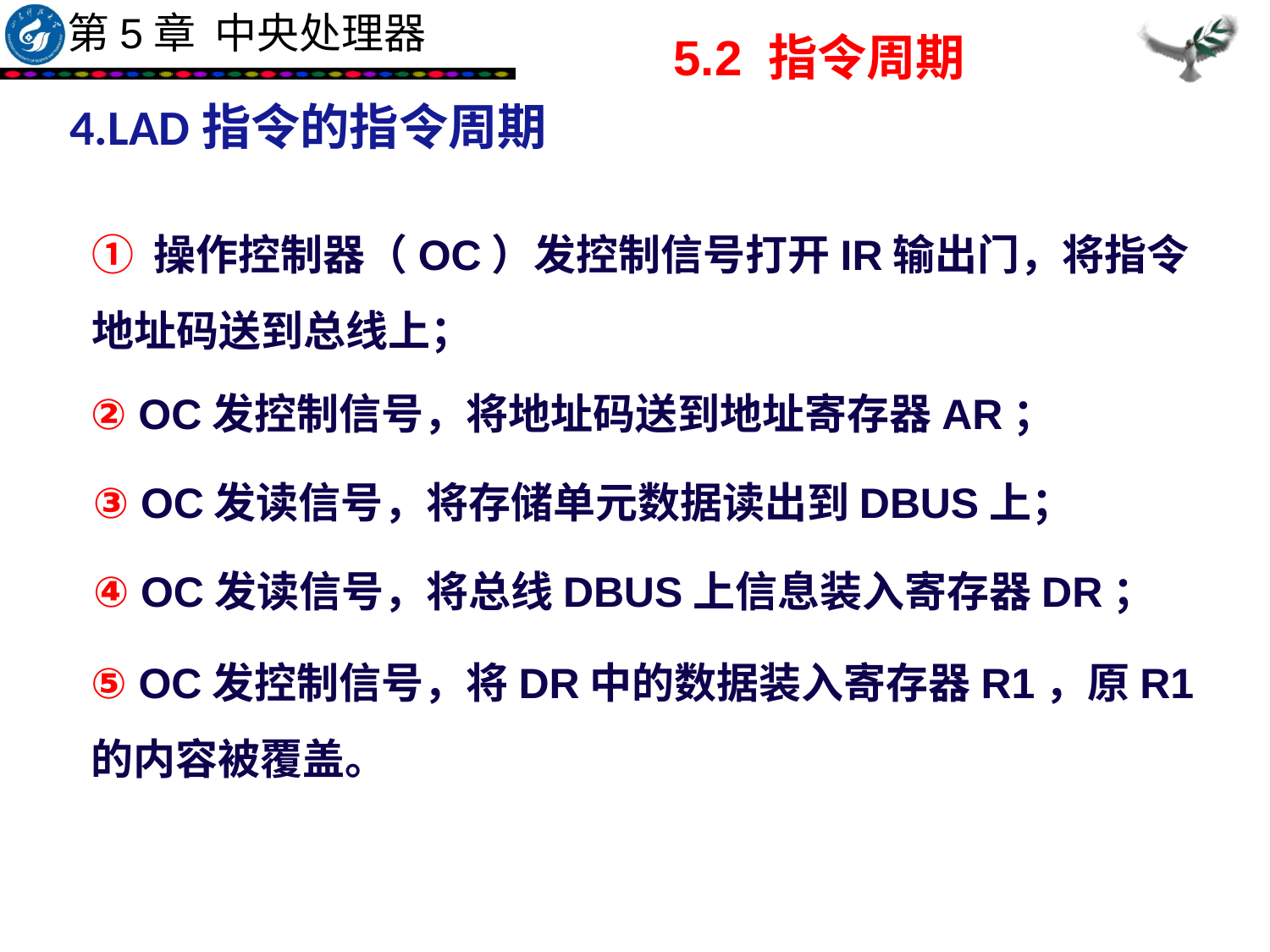

5.2 指令周期
4.LAD指令的指令周期
① 操作控制器（OC）发控制信号打开IR输出门，将指令地址码送到总线上；
② OC发控制信号，将地址码送到地址寄存器AR；
③ OC发读信号，将存储单元数据读出到DBUS上；
④ OC发读信号，将总线DBUS上信息装入寄存器DR；
⑤ OC发控制信号，将DR中的数据装入寄存器R1，原R1的内容被覆盖。